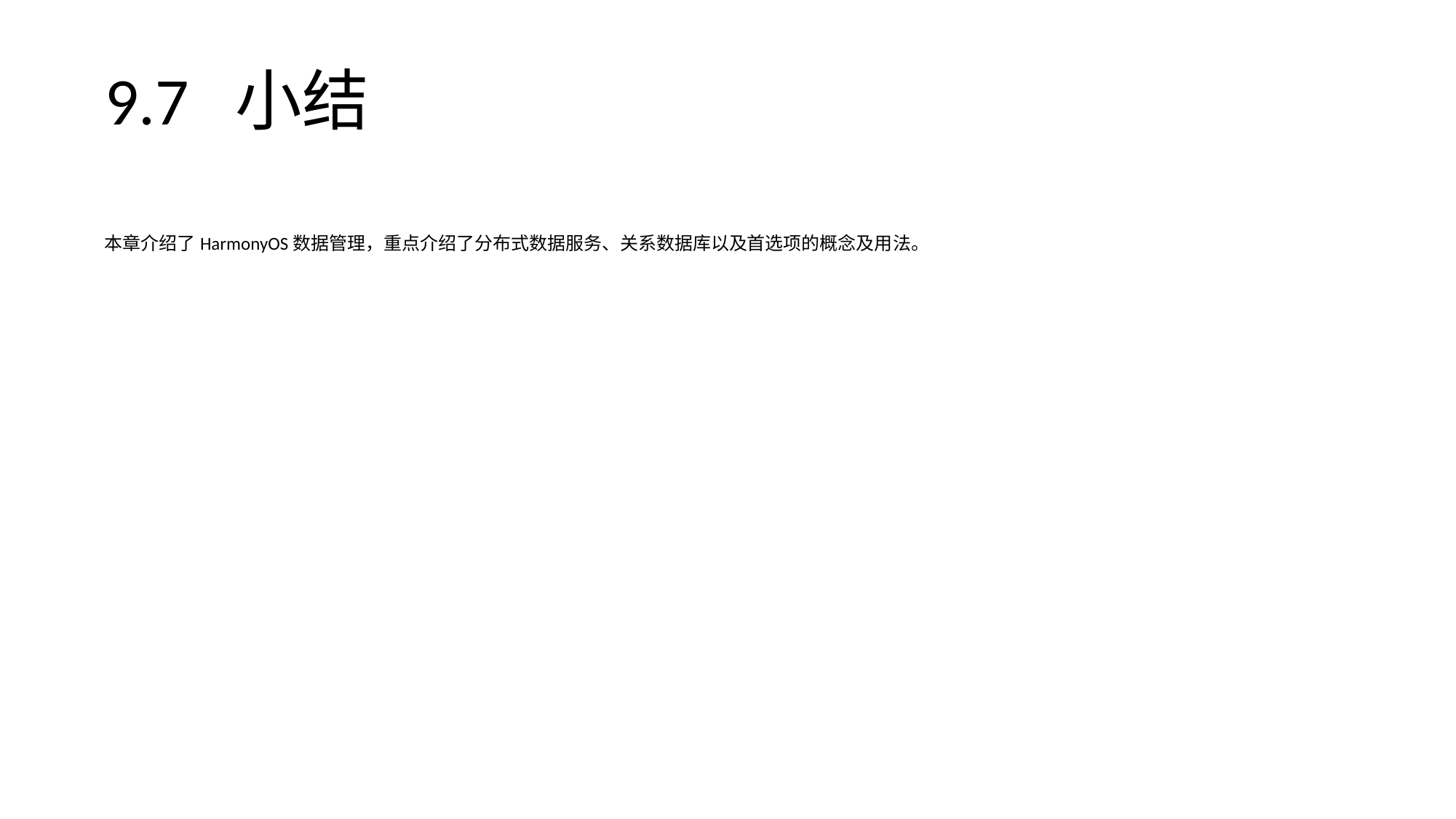

# 9.7  小结
本章介绍了HarmonyOS数据管理，重点介绍了分布式数据服务、关系数据库以及首选项的概念及用法。